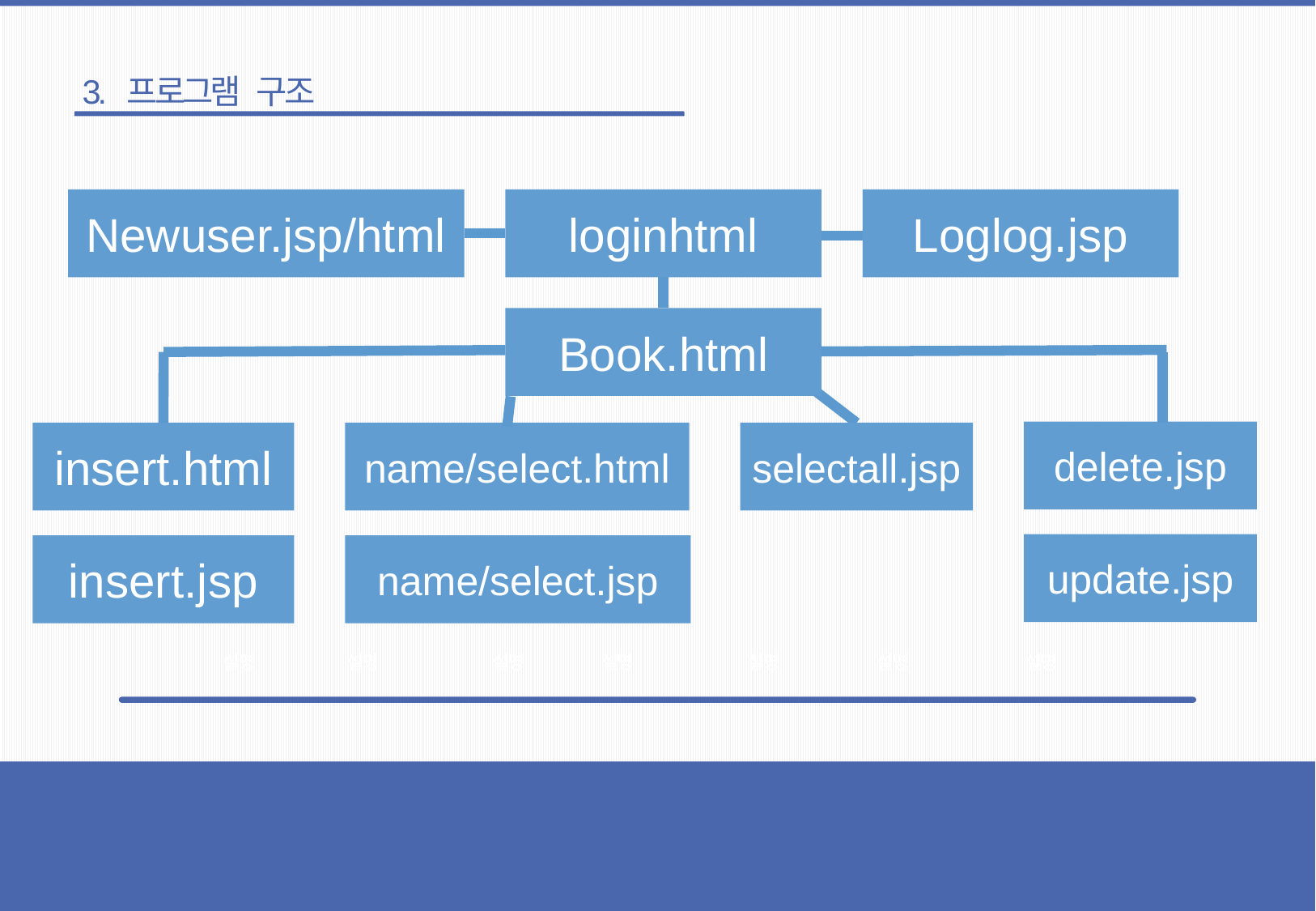

3.  프로그램   구조

Newuser.jsp/html
loginhtml
Loglog.jsp

Book.html
delete.jsp
insert.html
name/select.html
selectall.jsp
update.jsp
insert.jsp
name/select.jsp
설명
설명
설명
설명
설명
설명
설명